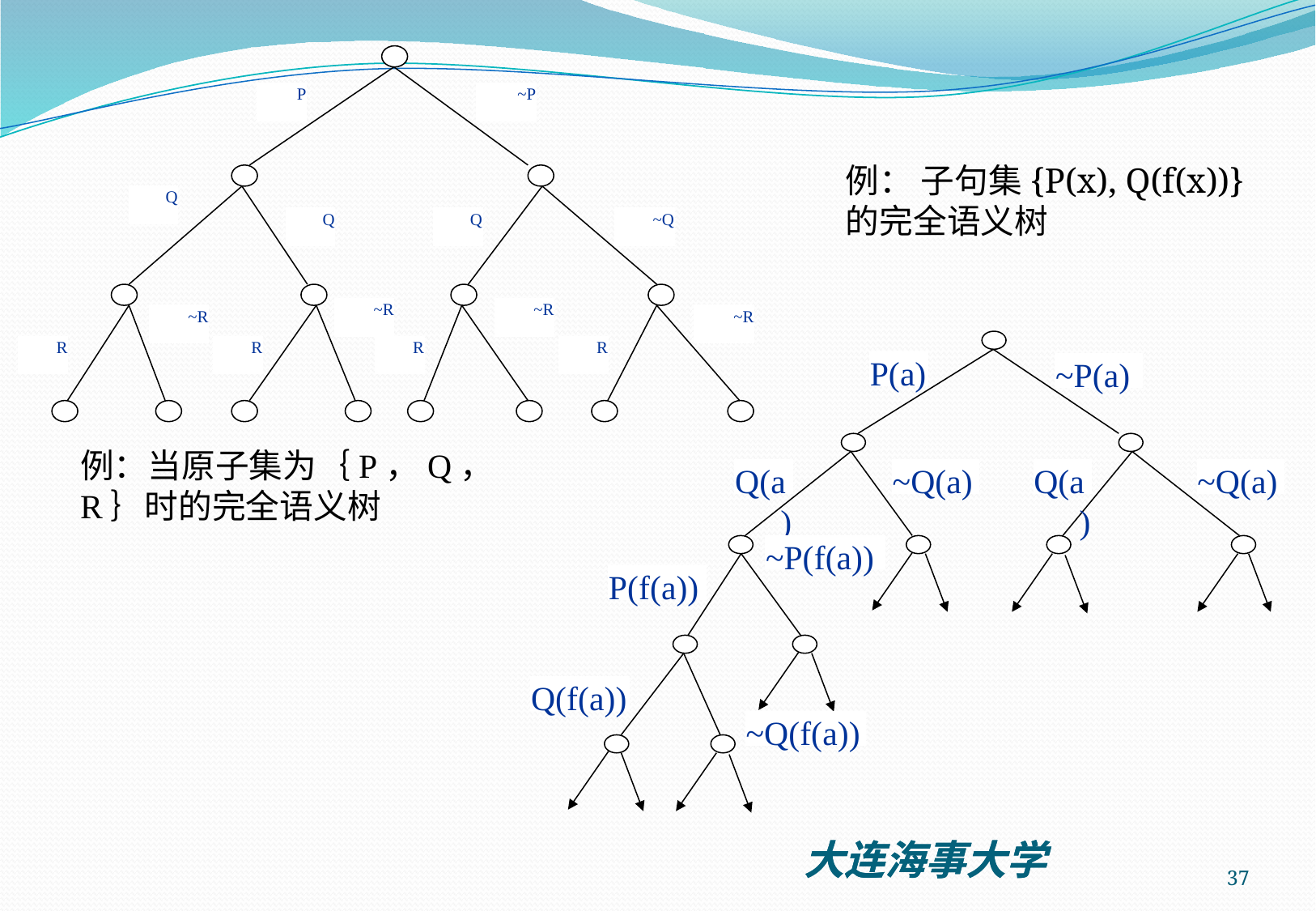

P
~P

Q
Q
Q
~Q

~R
~R
~R
~R
R
R
R
R
例： 子句集{P(x), Q(f(x))}的完全语义树

P(a)
~P(a)
Q(a)
~Q(a)
Q(a)
~Q(a)
~P(f(a))
P(f(a))
Q(f(a))
~Q(f(a))
例：当原子集为｛P，Q，R｝时的完全语义树

37